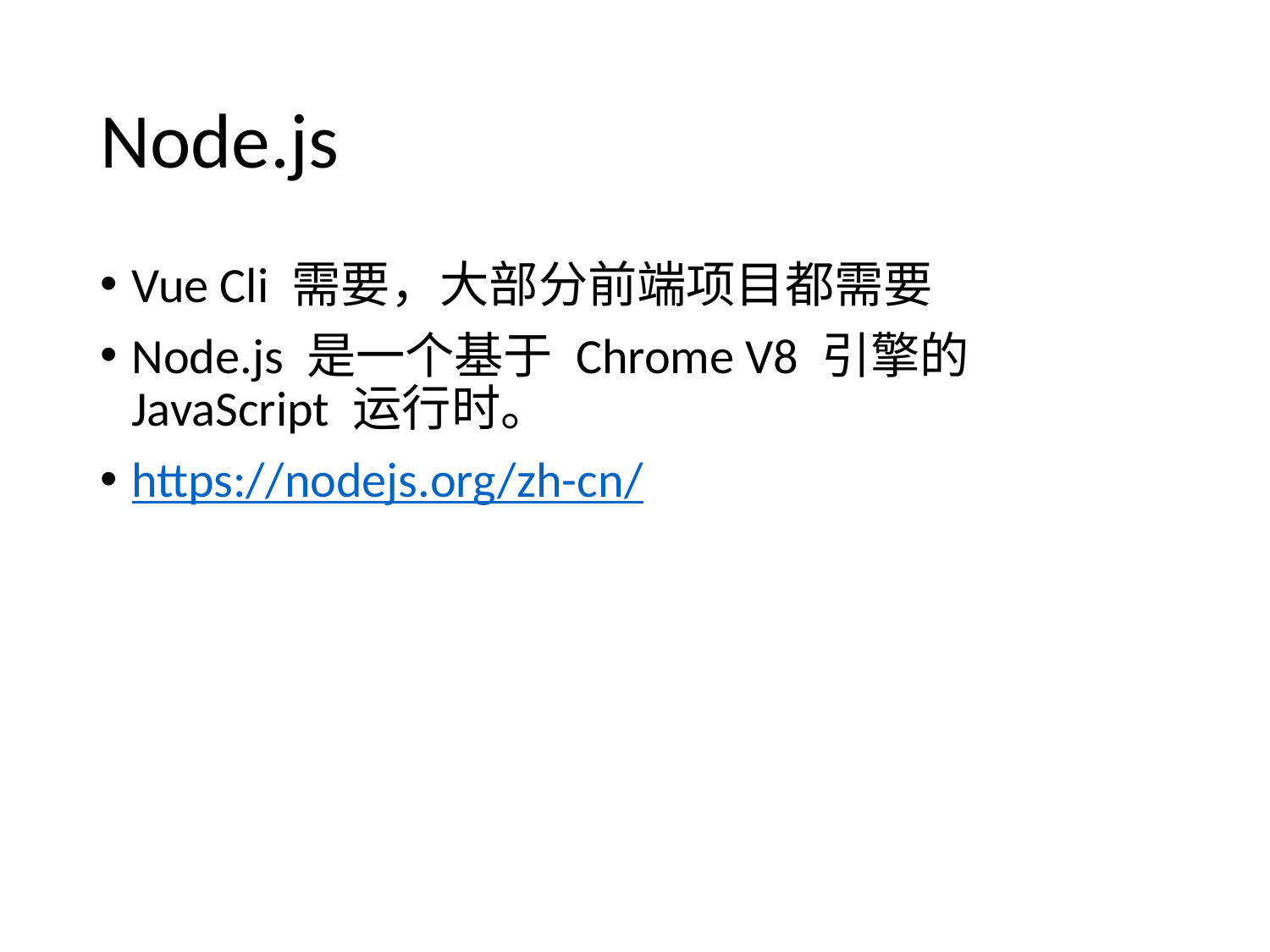

# Node.js
Vue Cli 需要，大部分前端项目都需要
Node.js 是一个基于 Chrome V8 引擎的 JavaScript 运行时。
https://nodejs.org/zh-cn/